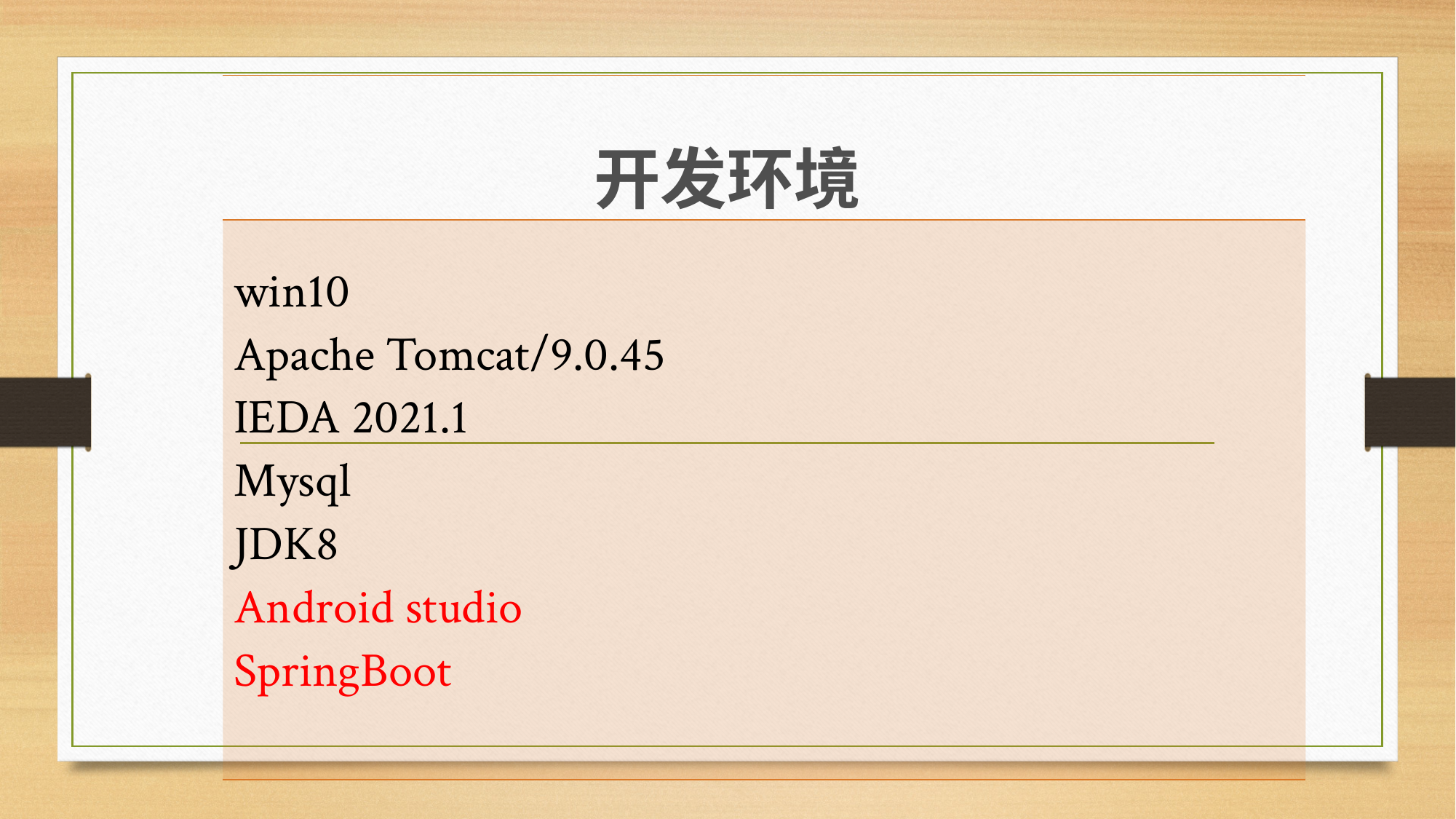

|  |
| --- |
| win10 Apache Tomcat/9.0.45 IEDA 2021.1 Mysql JDK8 Android studio SpringBoot |
# 开发环境